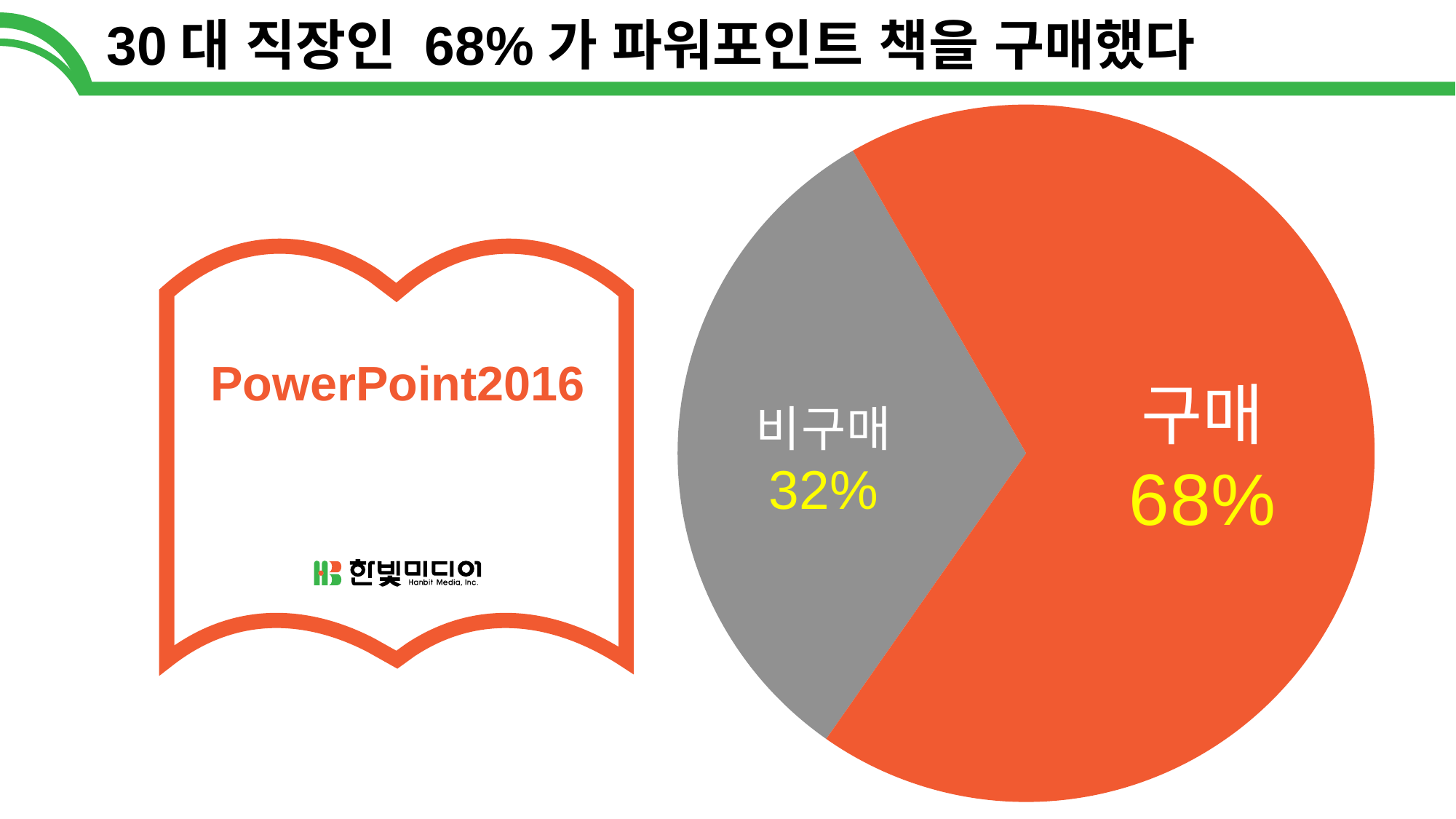

# 30대 직장인 68%가 파워포인트 책을 구매했다

### Chart

| Category | 파워포인트 |
|---|---|
| 비구매 | 32.0 |
| 구매 | 68.0 |
PowerPoint2016